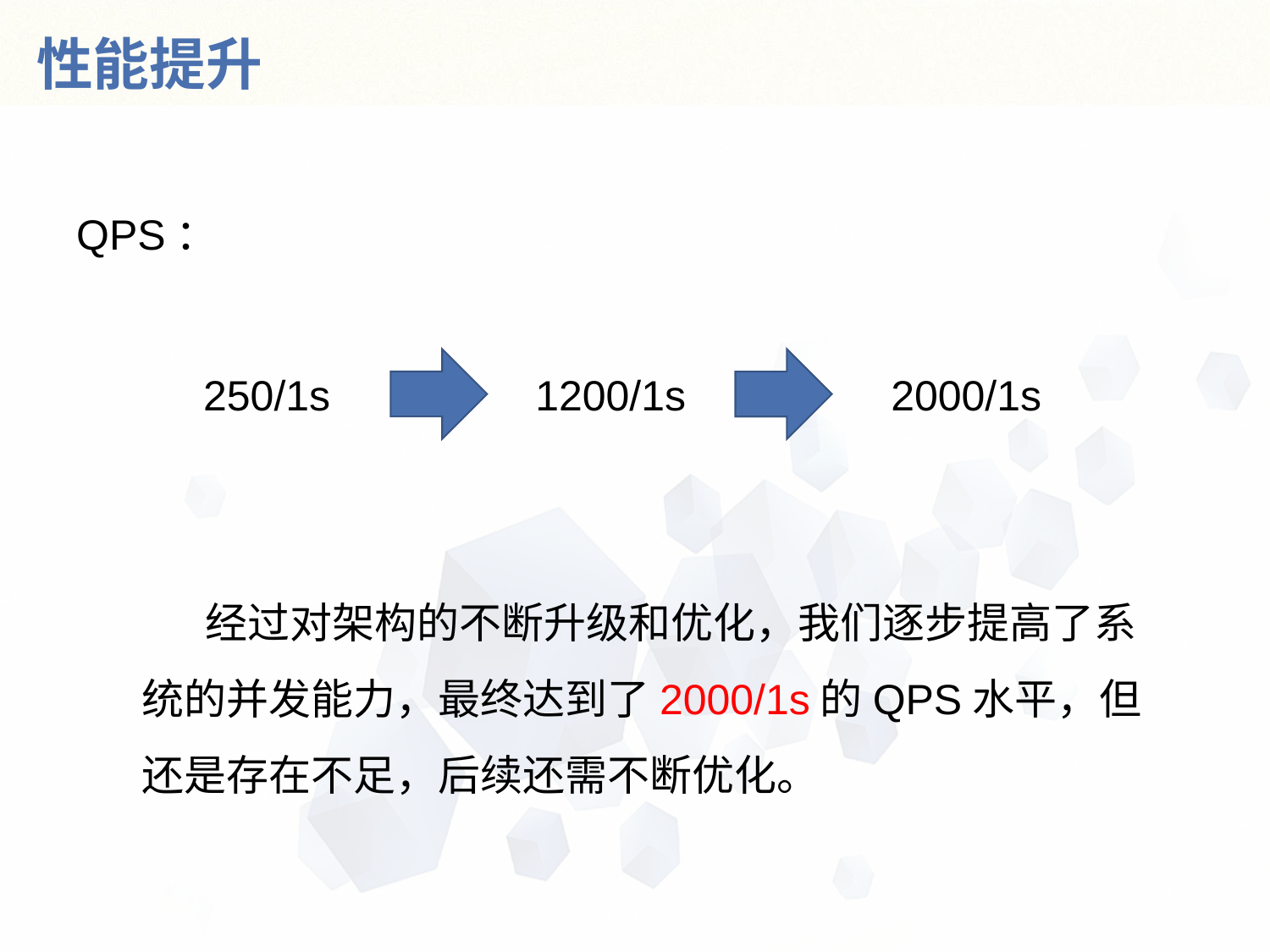

# 性能提升
QPS：

250/1s
  1200/1s
 2000/1s
经过对架构的不断升级和优化，我们逐步提高了系统的并发能力，最终达到了2000/1s的QPS水平，但还是存在不足，后续还需不断优化。